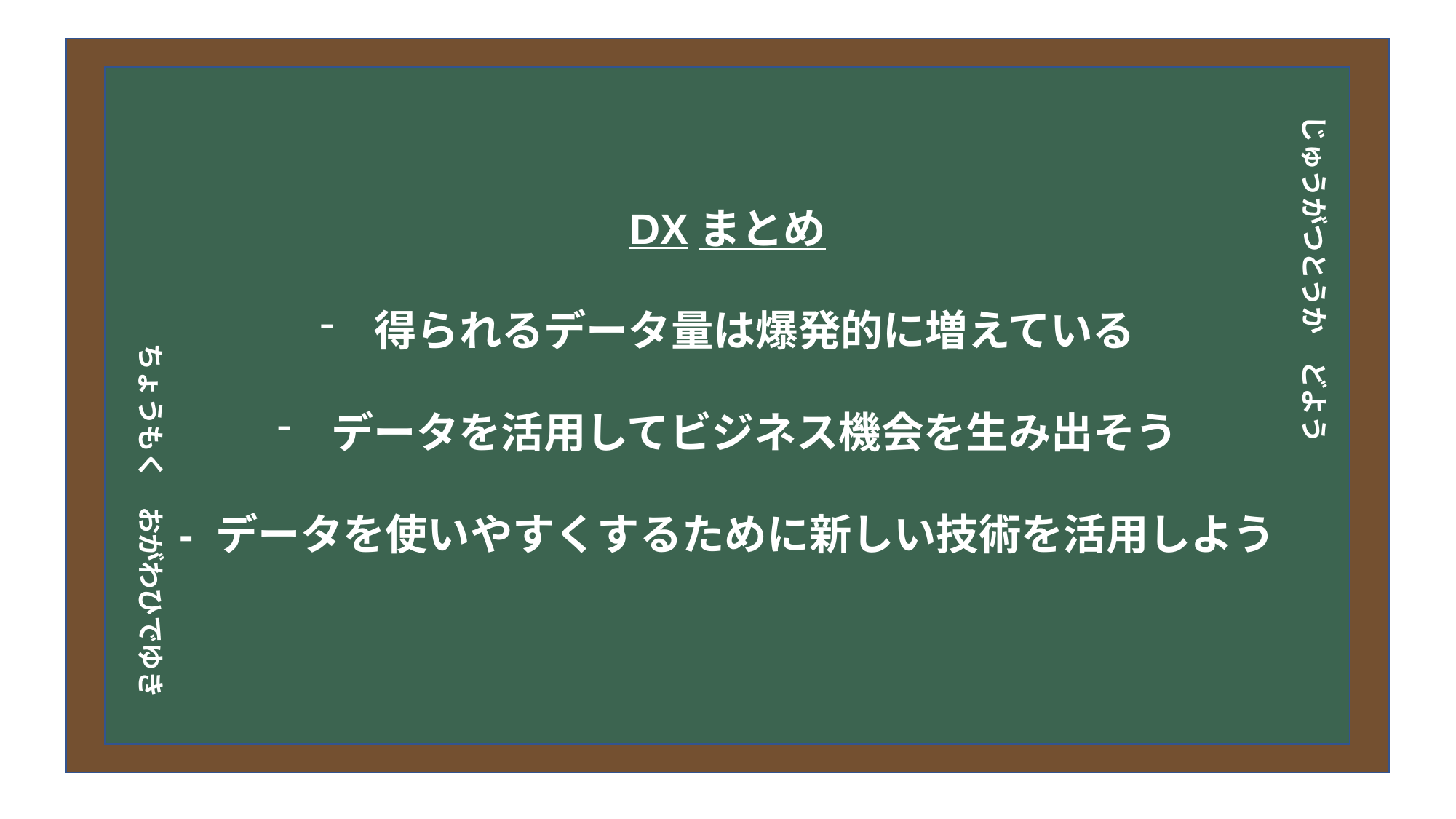

# 今日の目次
DXまとめ

得られるデータ量は爆発的に増えている

データを活用してビジネス機会を生み出そう

- データを使いやすくするために新しい技術を活用しよう

じゅうがつとうか　どよう

DXについて
中小企業の問題
解決提案
まとめ
ちょうもく　おがわひでゆき